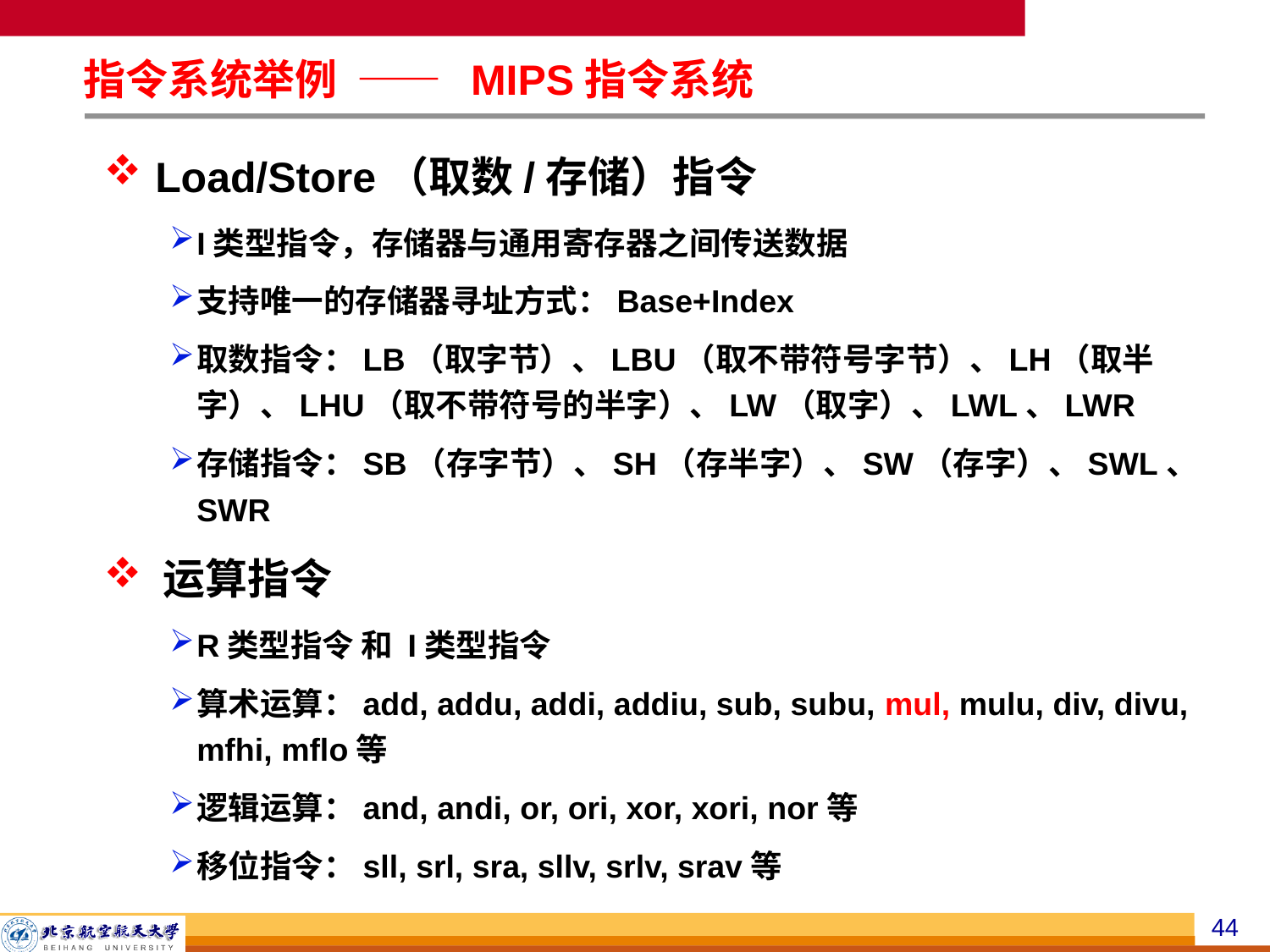

指令系统举例  ——  MIPS指令系统
 Load/Store（取数/存储）指令
I类型指令，存储器与通用寄存器之间传送数据
支持唯一的存储器寻址方式：Base+Index
取数指令：LB（取字节）、LBU（取不带符号字节）、LH（取半字）、LHU（取不带符号的半字）、LW（取字）、LWL、LWR
存储指令：SB（存字节）、SH（存半字）、SW（存字）、SWL、SWR
 运算指令
R类型指令 和 I类型指令
算术运算：add, addu, addi, addiu, sub, subu, mul, mulu, div, divu, mfhi, mflo等
逻辑运算：and, andi, or, ori, xor, xori, nor等
移位指令：sll, srl, sra, sllv, srlv, srav等